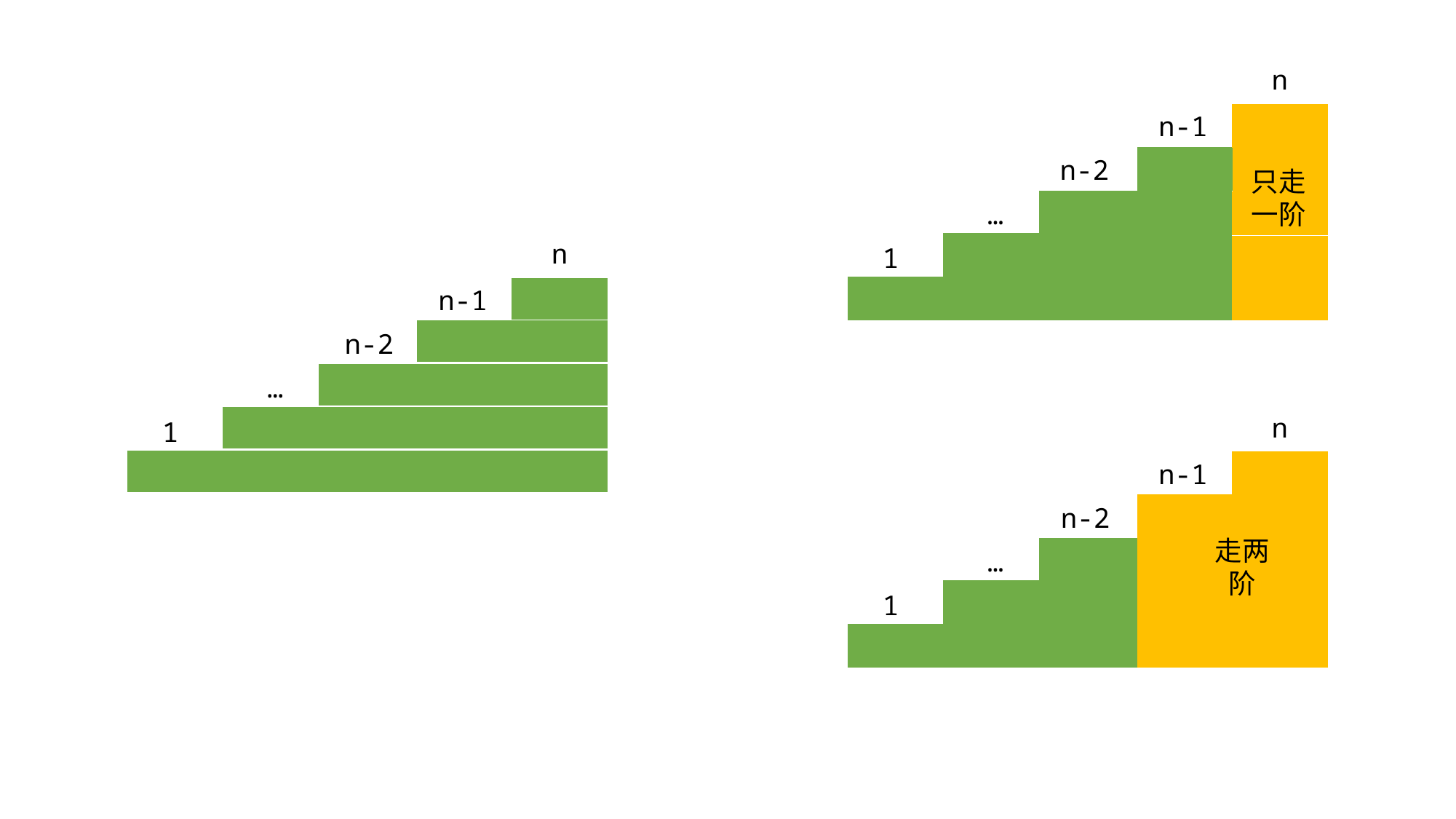

n
n-1
|  |
| --- |
|  |
| --- |
|  |
| --- |
n-2
只走一阶
|  |
| --- |
|  |
| --- |
…
n
|  |
| --- |
|  |
| --- |
1
|  |
| --- |
|  |
| --- |
n-1
|  |
| --- |
|  |
| --- |
n-2
|  |
| --- |
…
n
|  |
| --- |
1
|  |
| --- |
n-1
|  |
| --- |
|  |
| --- |
n-2
走两阶
|  |
| --- |
|  |
| --- |
…
|  |
| --- |
|  |
| --- |
1
|  |
| --- |
|  |
| --- |